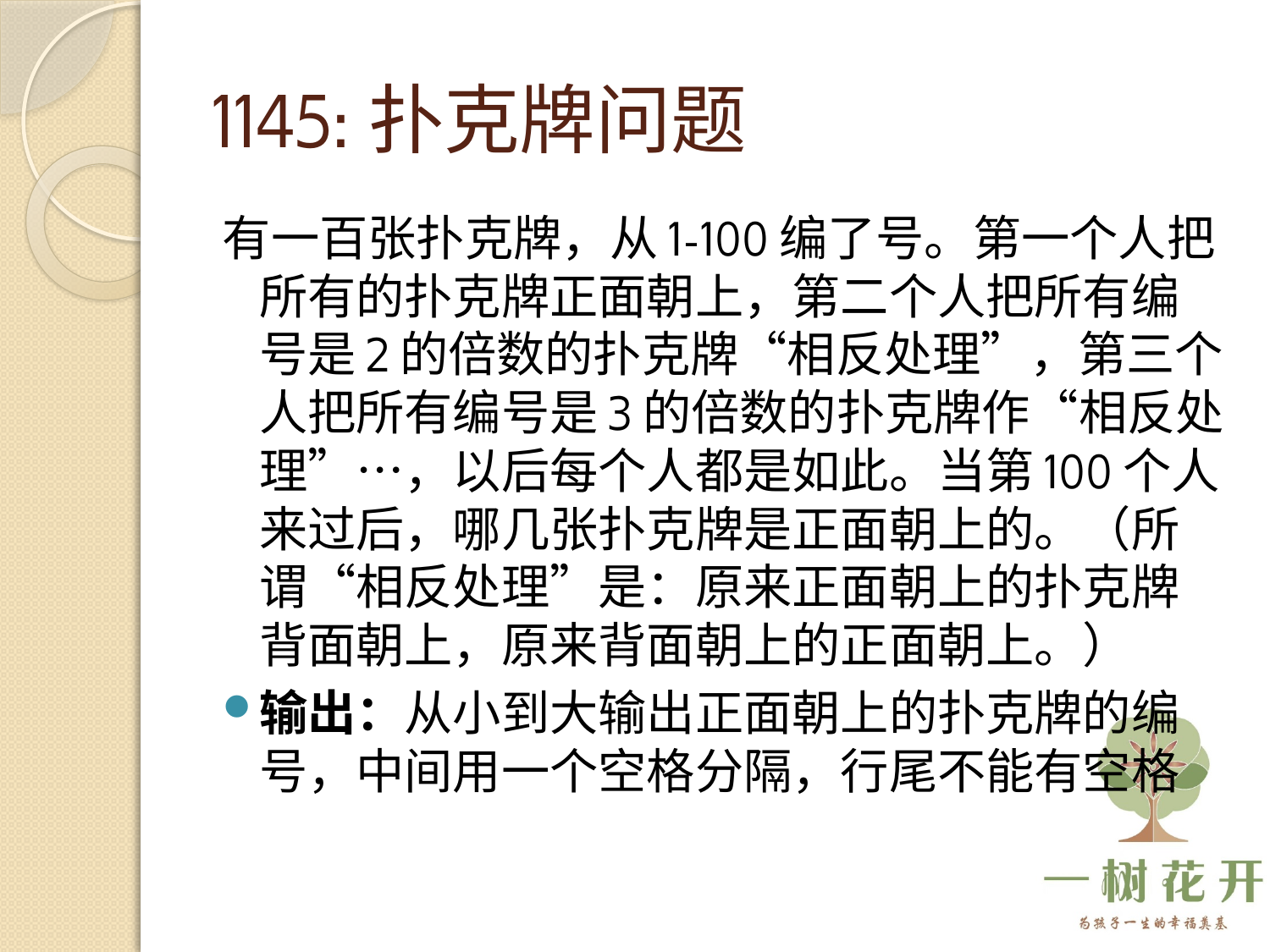

# 1145:扑克牌问题
有一百张扑克牌，从1-100编了号。第一个人把所有的扑克牌正面朝上，第二个人把所有编号是2的倍数的扑克牌“相反处理”，第三个人把所有编号是3的倍数的扑克牌作“相反处理”…，以后每个人都是如此。当第100个人来过后，哪几张扑克牌是正面朝上的。（所谓“相反处理”是：原来正面朝上的扑克牌背面朝上，原来背面朝上的正面朝上。）
输出：从小到大输出正面朝上的扑克牌的编号，中间用一个空格分隔，行尾不能有空格